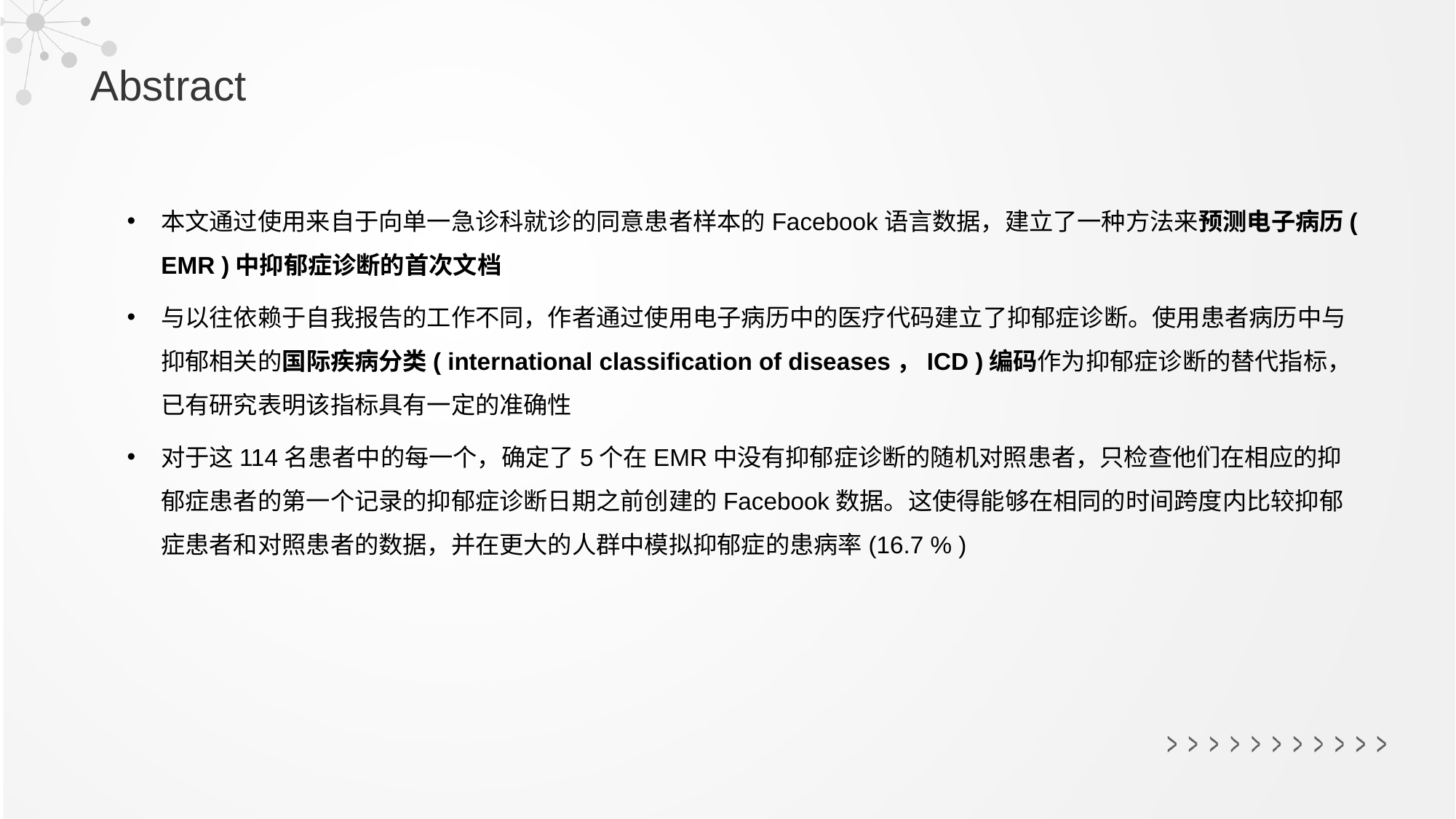

Abstract
本文通过使用来自于向单一急诊科就诊的同意患者样本的Facebook语言数据，建立了一种方法来预测电子病历( EMR )中抑郁症诊断的首次文档
与以往依赖于自我报告的工作不同，作者通过使用电子病历中的医疗代码建立了抑郁症诊断。使用患者病历中与抑郁相关的国际疾病分类( international classification of diseases，ICD )编码作为抑郁症诊断的替代指标，已有研究表明该指标具有一定的准确性
对于这114名患者中的每一个，确定了5个在EMR中没有抑郁症诊断的随机对照患者，只检查他们在相应的抑郁症患者的第一个记录的抑郁症诊断日期之前创建的Facebook数据。这使得能够在相同的时间跨度内比较抑郁症患者和对照患者的数据，并在更大的人群中模拟抑郁症的患病率(16.7 % )